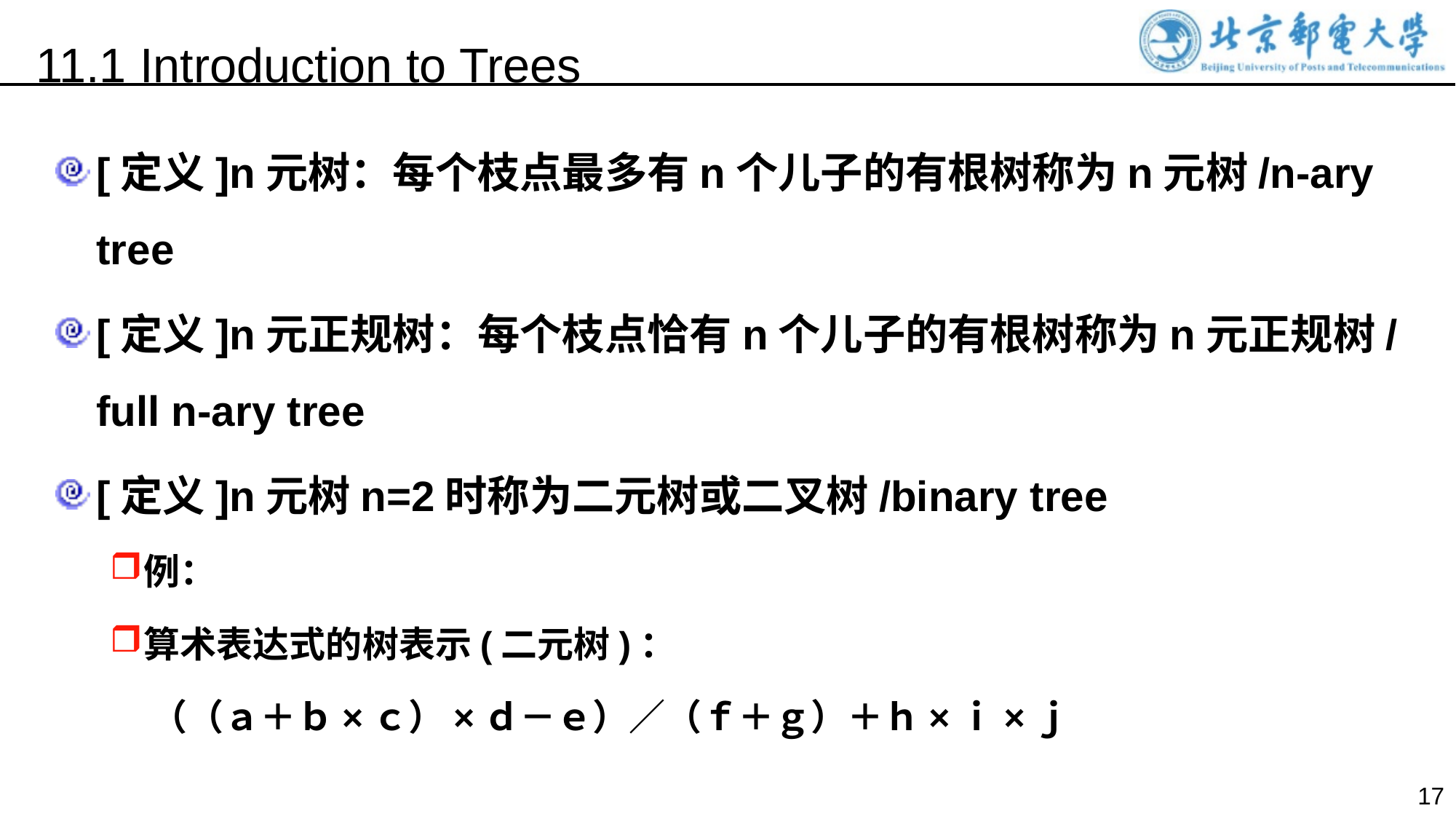

11.1 Introduction to Trees
[定义]n元树：每个枝点最多有n个儿子的有根树称为n元树/n-ary tree
[定义]n元正规树：每个枝点恰有n个儿子的有根树称为n元正规树/full n-ary tree
[定义]n元树n=2时称为二元树或二叉树/binary tree
例：
算术表达式的树表示(二元树)：
    （（ａ＋ｂ×ｃ）×ｄ－ｅ）／（ｆ＋ｇ）＋ｈ×ｉ×ｊ